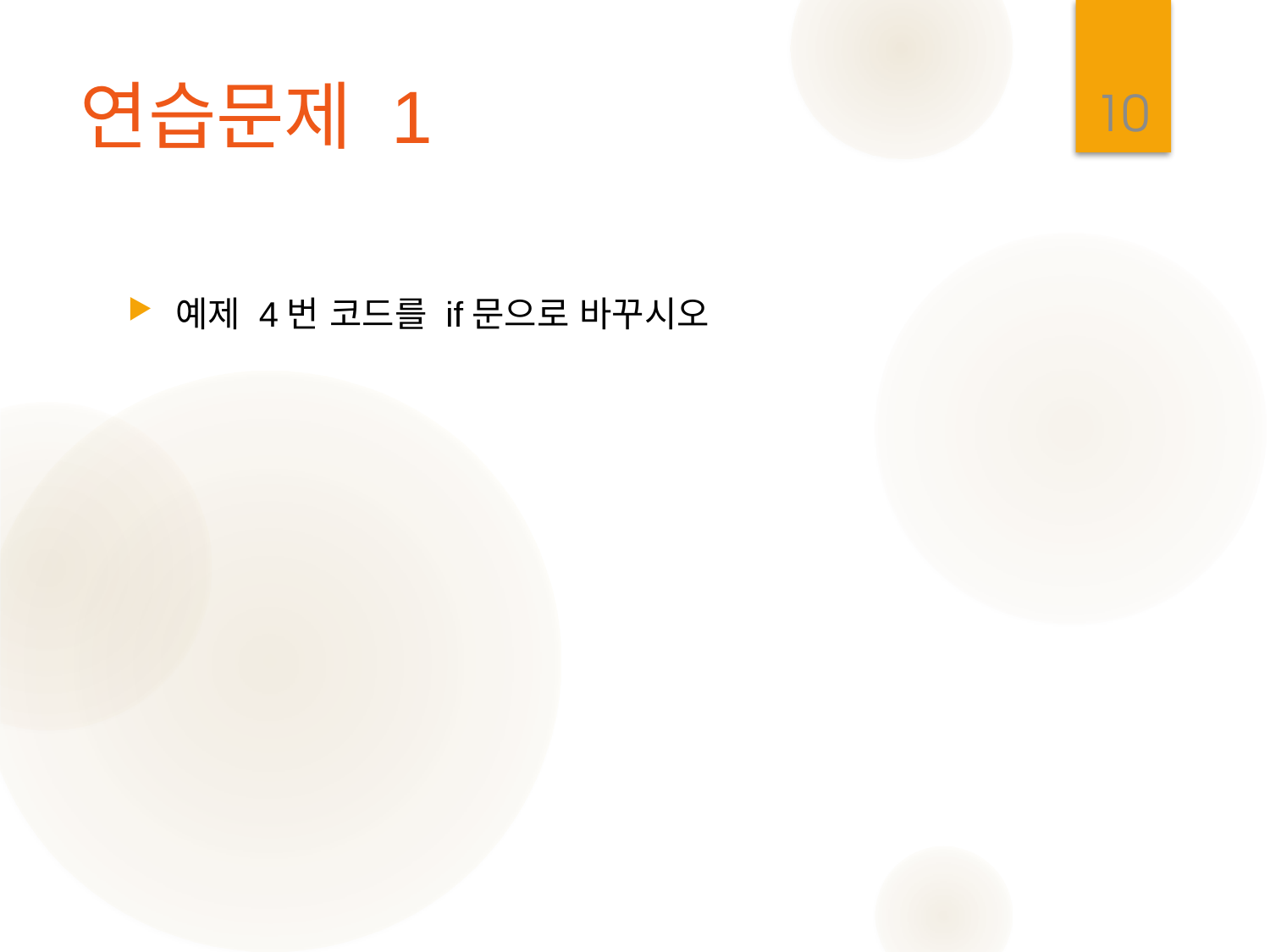

10
# 연습문제 1
예제 4번 코드를 if문으로 바꾸시오